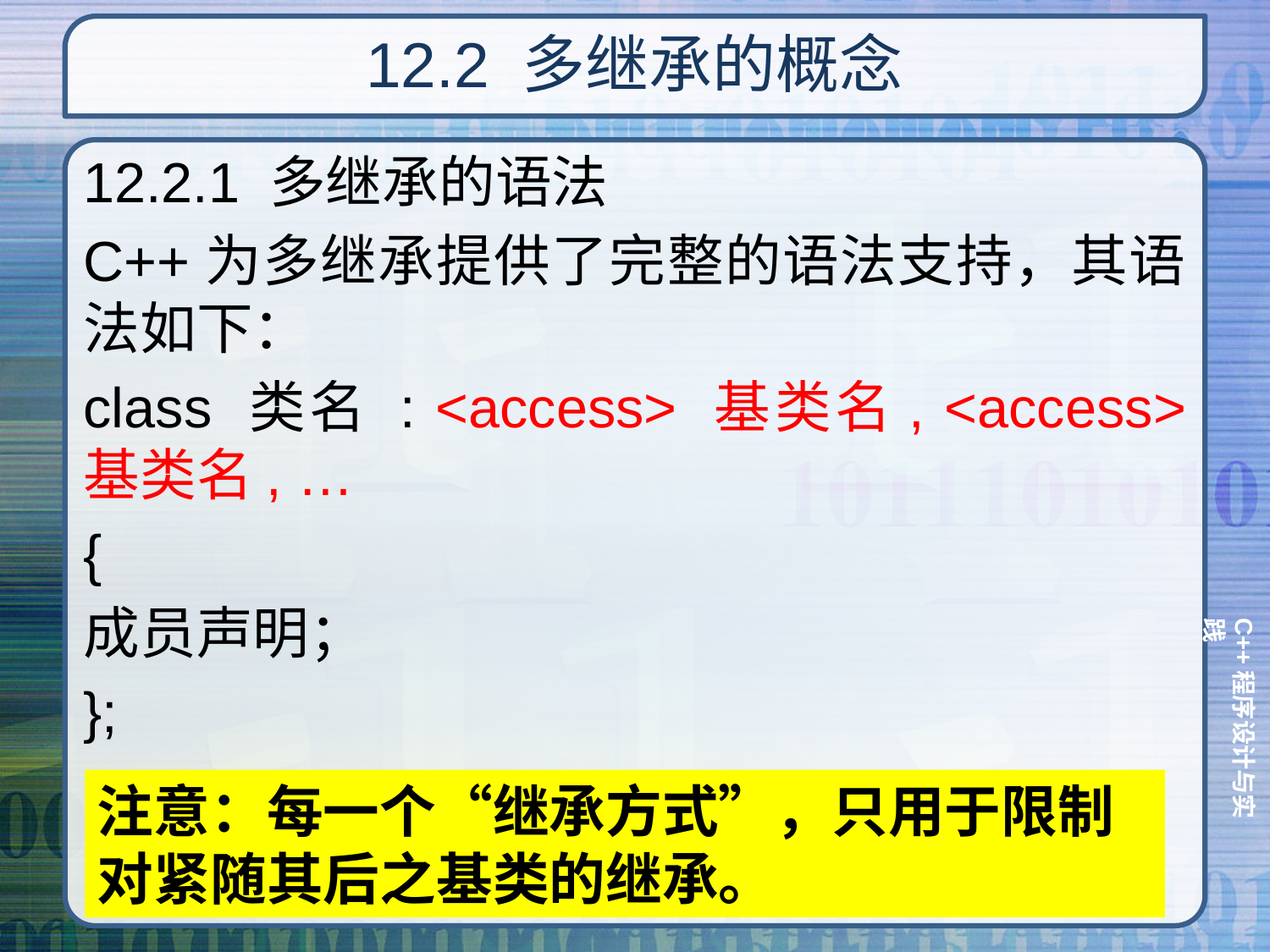

# 12.2 多继承的概念
12.2.1 多继承的语法
C++为多继承提供了完整的语法支持，其语法如下：
class 类名 : <access> 基类名, <access> 基类名, …
{
成员声明；
};
注意：每一个“继承方式”，只用于限制对紧随其后之基类的继承。